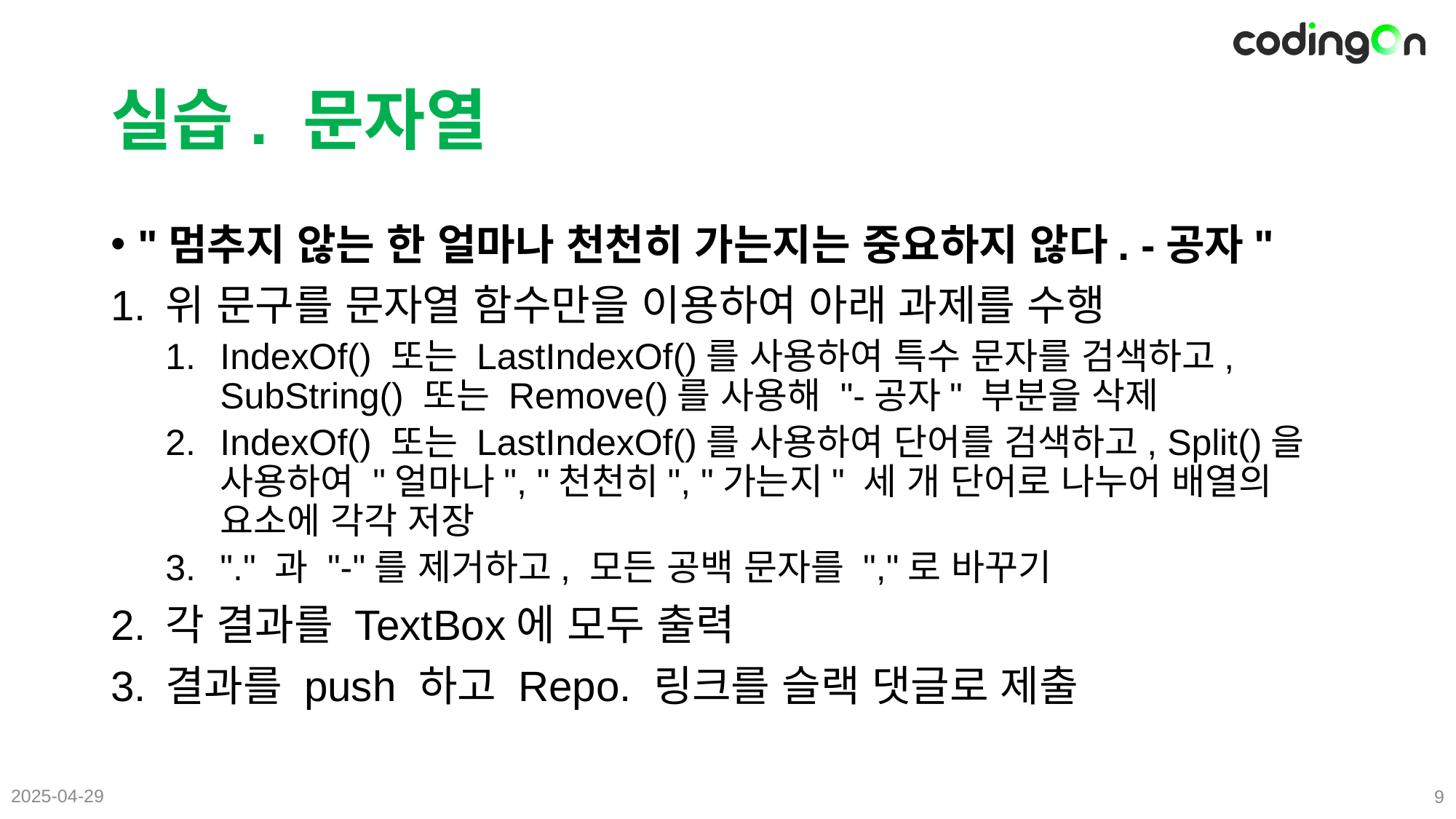

# 실습. 문자열
"멈추지 않는 한 얼마나 천천히 가는지는 중요하지 않다. -공자"
위 문구를 문자열 함수만을 이용하여 아래 과제를 수행
IndexOf() 또는 LastIndexOf()를 사용하여 특수 문자를 검색하고, SubString() 또는 Remove()를 사용해 "-공자" 부분을 삭제
IndexOf() 또는 LastIndexOf()를 사용하여 단어를 검색하고, Split()을 사용하여 "얼마나", "천천히", "가는지" 세 개 단어로 나누어 배열의 요소에 각각 저장
"." 과 "-"를 제거하고, 모든 공백 문자를 ","로 바꾸기
각 결과를 TextBox에 모두 출력
결과를 push 하고 Repo. 링크를 슬랙 댓글로 제출

2025-04-29
9